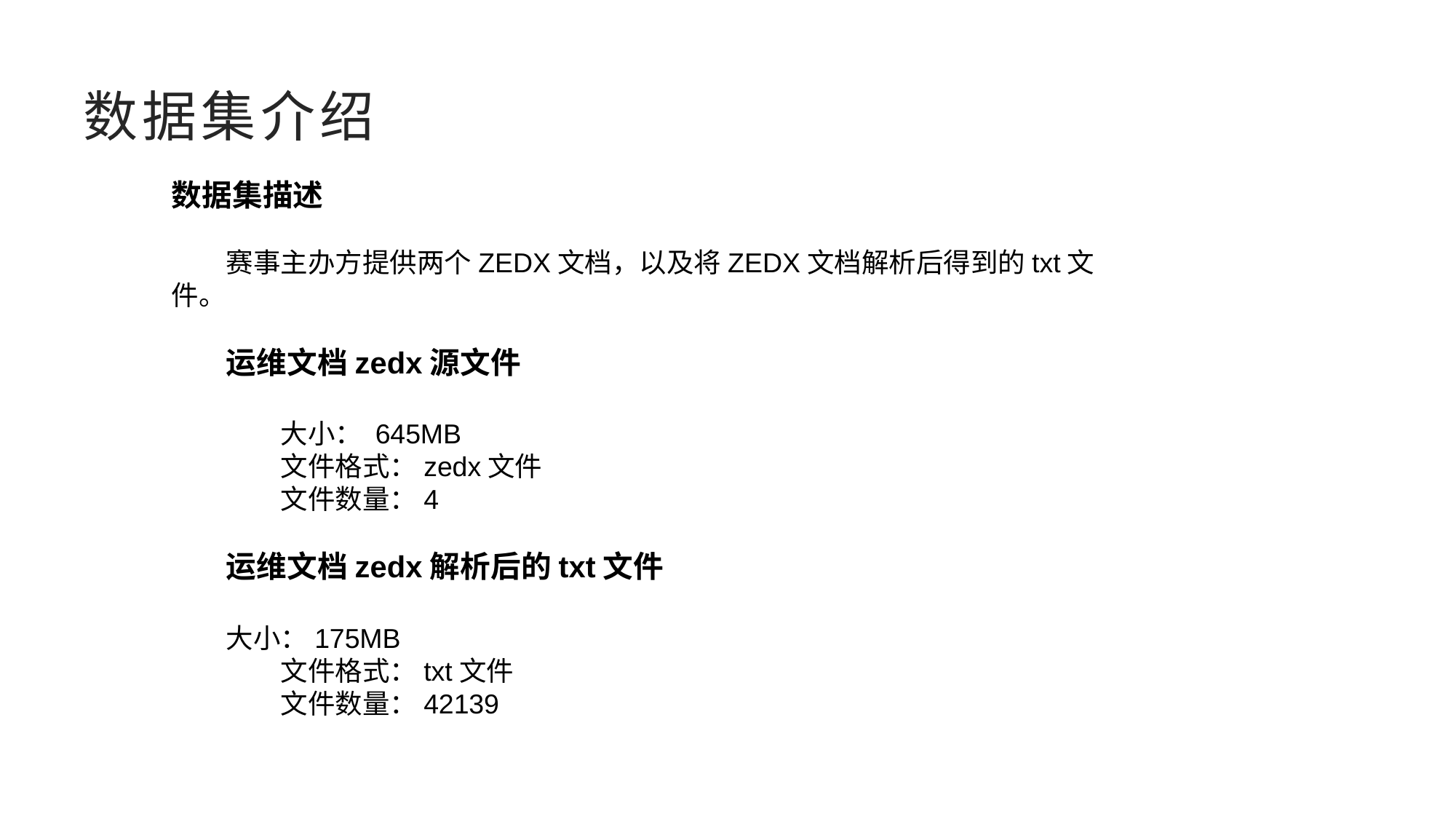

# 数据集介绍
数据集描述

赛事主办方提供两个ZEDX文档，以及将ZEDX文档解析后得到的txt文件。

运维文档zedx源文件

大小： 645MB
文件格式：zedx文件
文件数量：4

运维文档zedx解析后的txt文件

大小：175MB
文件格式：txt文件
文件数量：42139